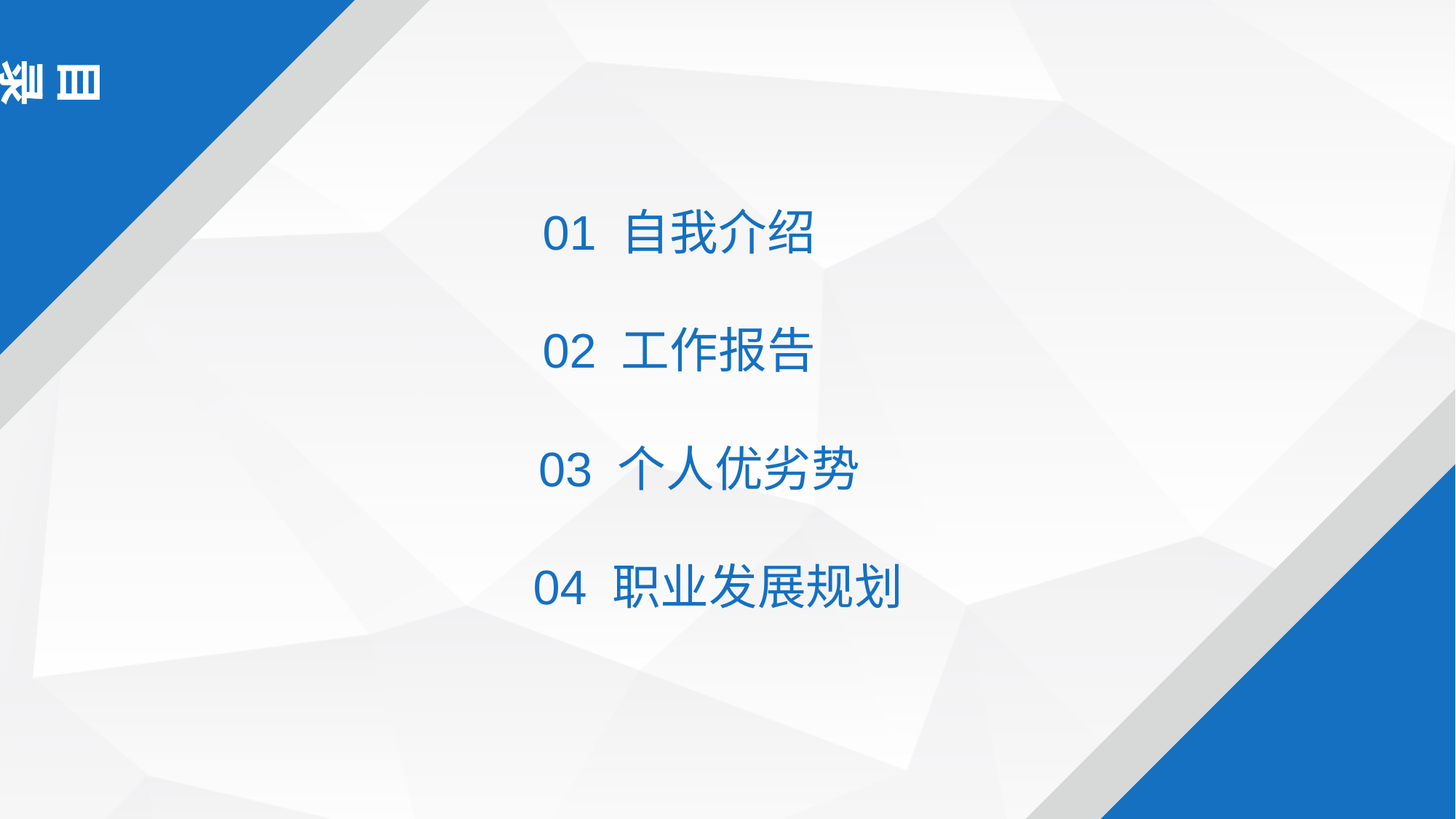

目录
01 自我介绍
02 工作报告

   03 个人优劣势

     04 职业发展规划